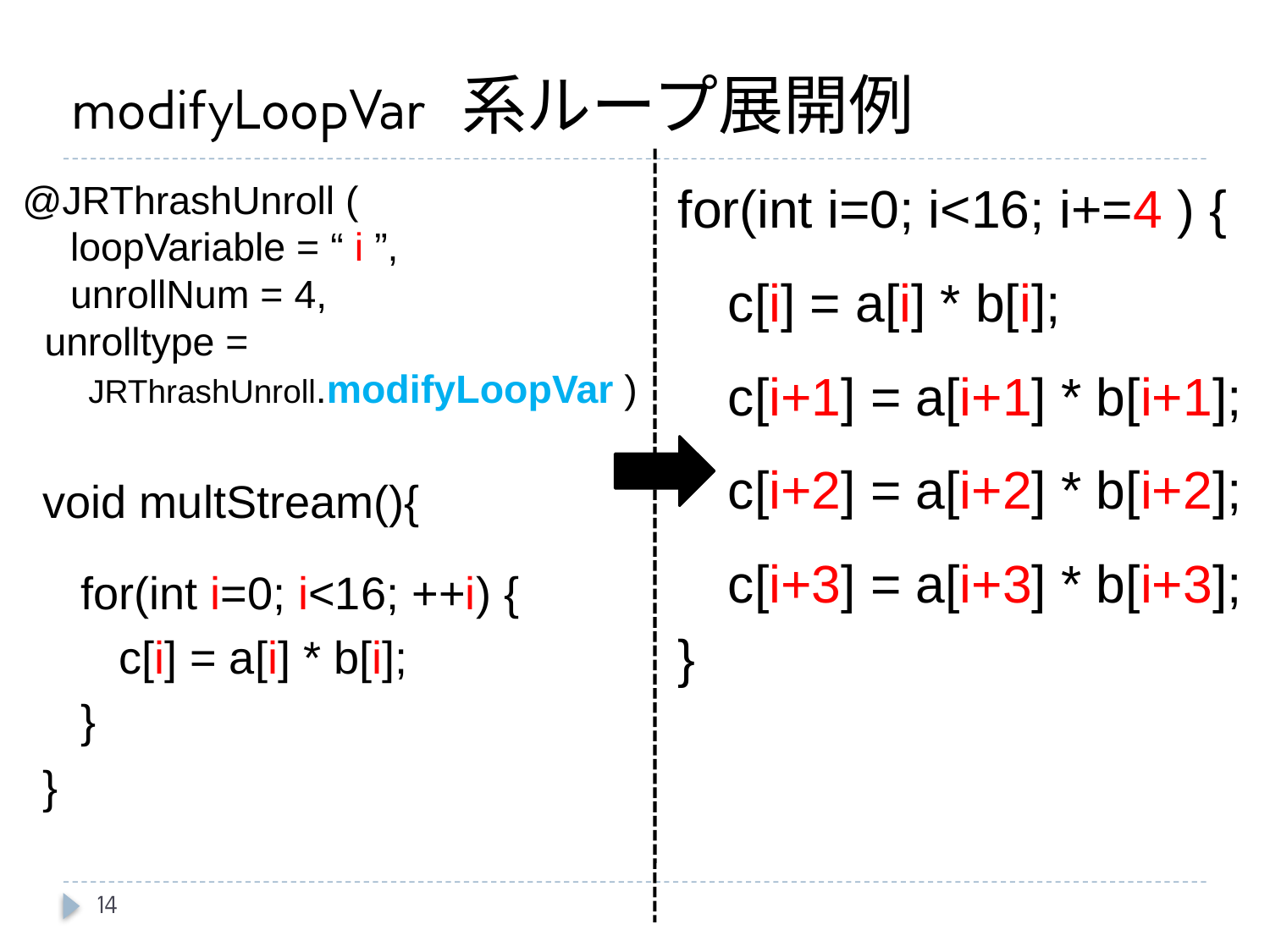

# modifyLoopVar 系ループ展開例
@JRThrashUnroll (
　loopVariable = “ i ”,
　unrollNum = 4,
  unrolltype =
      JRThrashUnroll.modifyLoopVar )

for(int i=0; i<16; i+=4 ) {

	c[i] = a[i] * b[i];

	c[i+1] = a[i+1] * b[i+1];

	c[i+2] = a[i+2] * b[i+2];

	c[i+3] = a[i+3] * b[i+3];
}

void multStream(){

for(int i=0; i<16; ++i) {
	c[i] = a[i] * b[i];
}
}
14